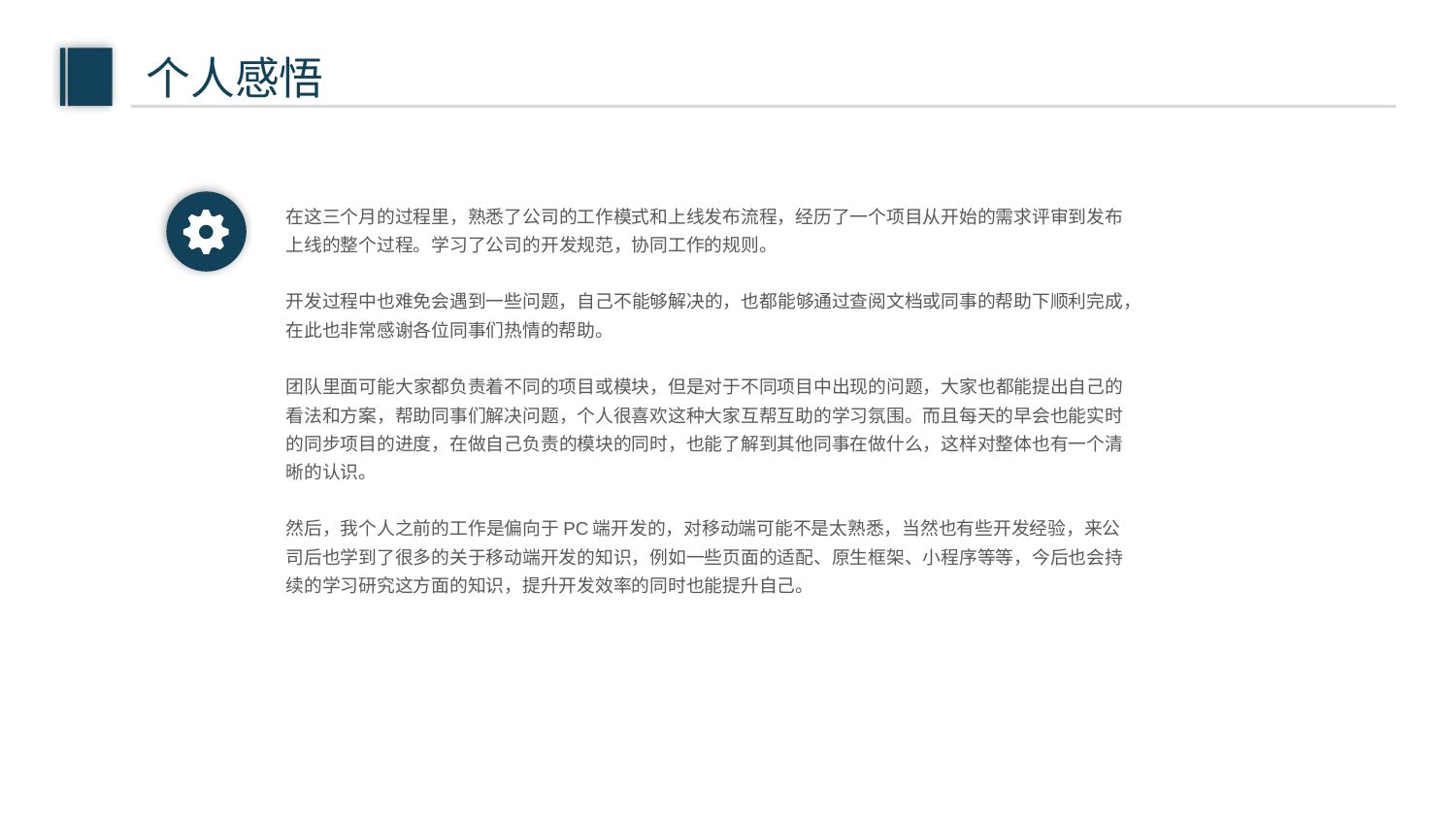

个人感悟

在这三个月的过程里，熟悉了公司的工作模式和上线发布流程，经历了一个项目从开始的需求评审到发布上线的整个过程。学习了公司的开发规范，协同工作的规则。

开发过程中也难免会遇到一些问题，自己不能够解决的，也都能够通过查阅文档或同事的帮助下顺利完成，在此也非常感谢各位同事们热情的帮助。

团队里面可能大家都负责着不同的项目或模块，但是对于不同项目中出现的问题，大家也都能提出自己的看法和方案，帮助同事们解决问题，个人很喜欢这种大家互帮互助的学习氛围。而且每天的早会也能实时的同步项目的进度，在做自己负责的模块的同时，也能了解到其他同事在做什么，这样对整体也有一个清晰的认识。

然后，我个人之前的工作是偏向于PC端开发的，对移动端可能不是太熟悉，当然也有些开发经验，来公司后也学到了很多的关于移动端开发的知识，例如一些页面的适配、原生框架、小程序等等，今后也会持续的学习研究这方面的知识，提升开发效率的同时也能提升自己。